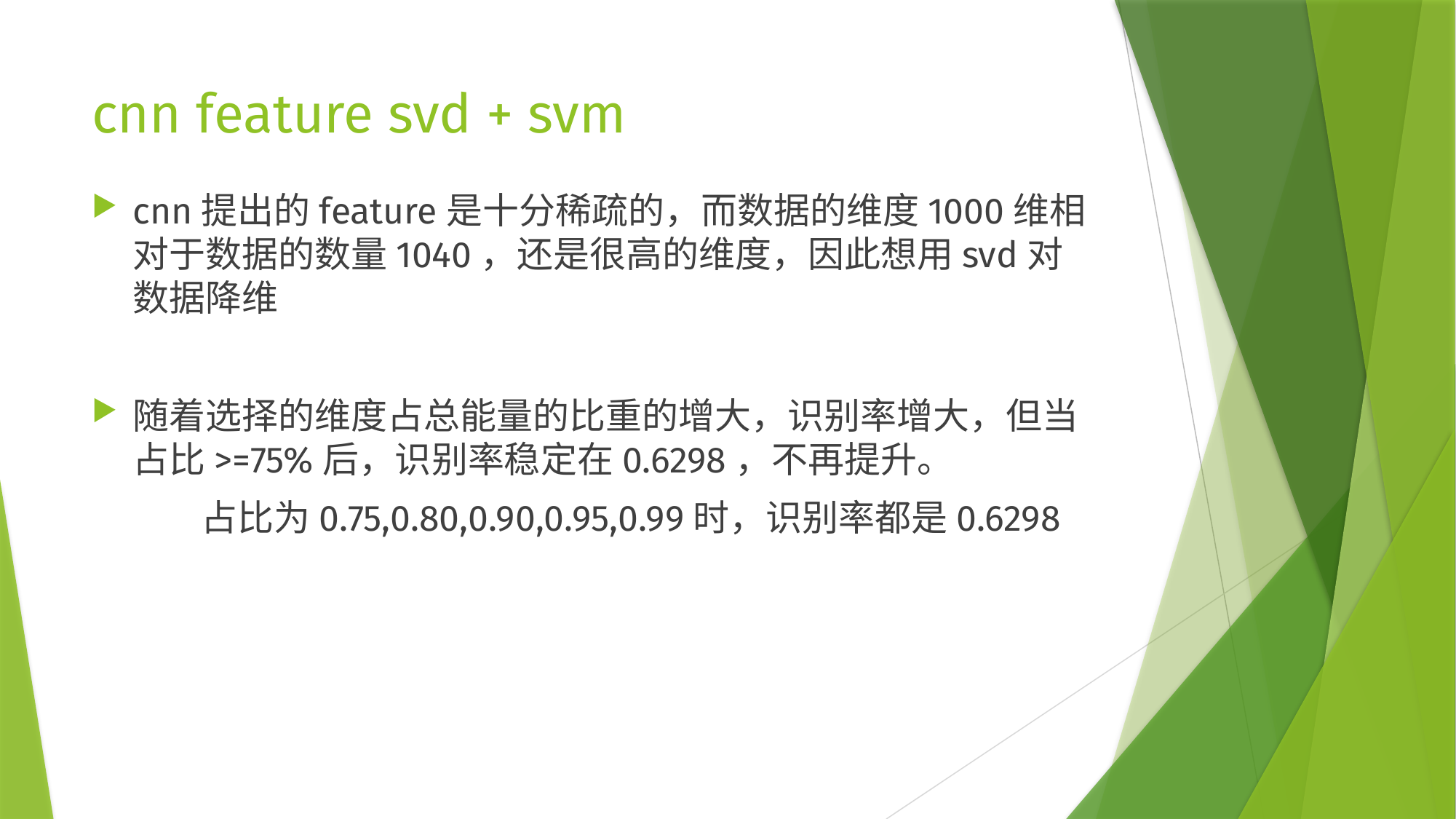

# cnn feature svd + svm
cnn提出的feature是十分稀疏的，而数据的维度1000维相对于数据的数量1040，还是很高的维度，因此想用svd对数据降维

随着选择的维度占总能量的比重的增大，识别率增大，但当占比>=75%后，识别率稳定在0.6298，不再提升。
	占比为0.75,0.80,0.90,0.95,0.99时，识别率都是0.6298